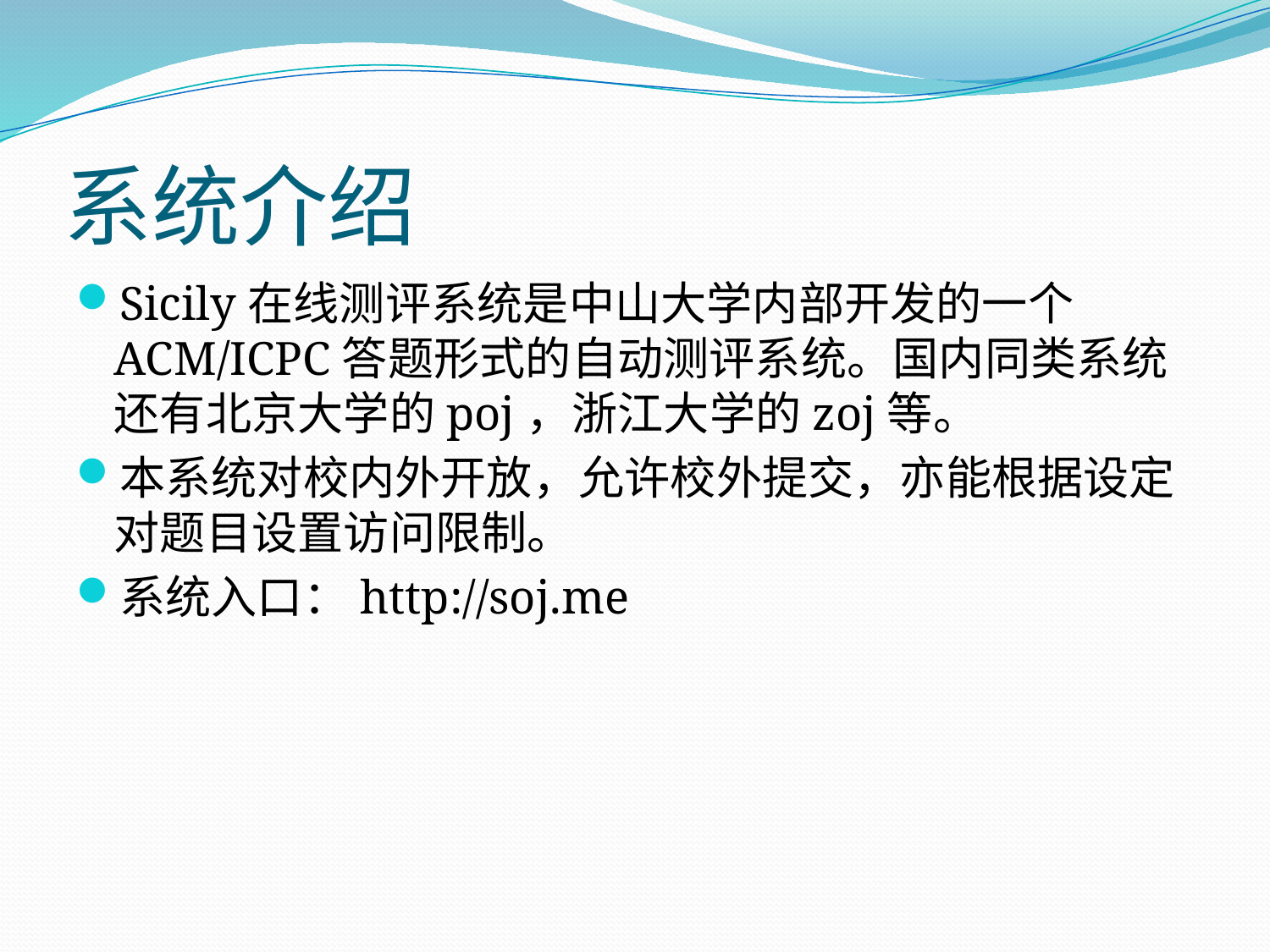

# 系统介绍
Sicily在线测评系统是中山大学内部开发的一个ACM/ICPC答题形式的自动测评系统。国内同类系统还有北京大学的poj，浙江大学的zoj等。
本系统对校内外开放，允许校外提交，亦能根据设定对题目设置访问限制。
系统入口：http://soj.me